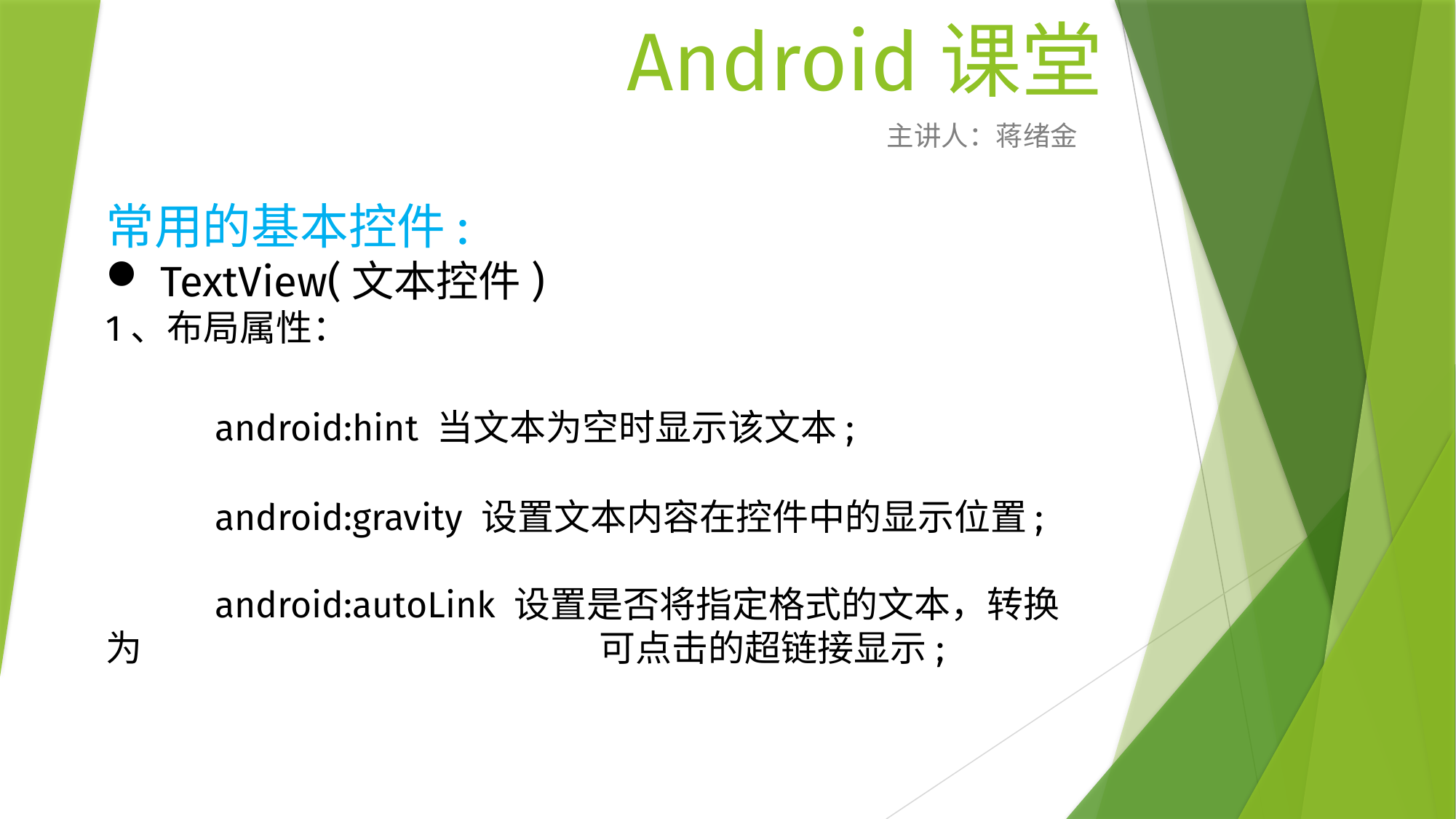

# Android课堂
主讲人：蒋绪金
常用的基本控件:
TextView(文本控件)
1、布局属性：

	android:hint 当文本为空时显示该文本;

	android:gravity 设置文本内容在控件中的显示位置;

	android:autoLink 设置是否将指定格式的文本，转换为				       可点击的超链接显示;